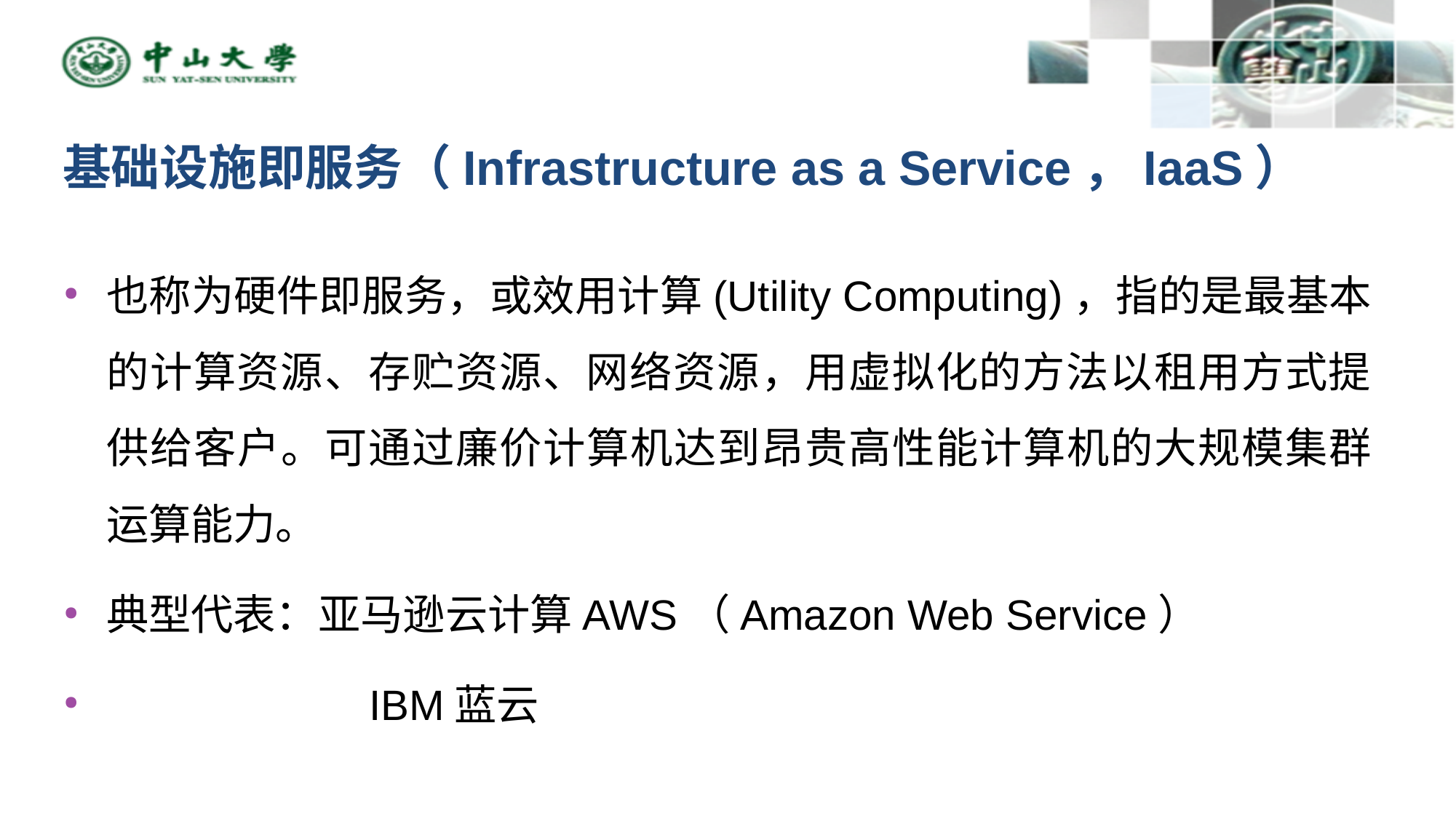

7
# 基础设施即服务（Infrastructure as a Service，IaaS）

也称为硬件即服务，或效用计算(Utility Computing)，指的是最基本的计算资源、存贮资源、网络资源，用虚拟化的方法以租用方式提供给客户。可通过廉价计算机达到昂贵高性能计算机的大规模集群运算能力。
典型代表：亚马逊云计算AWS（Amazon Web Service）
	             IBM蓝云